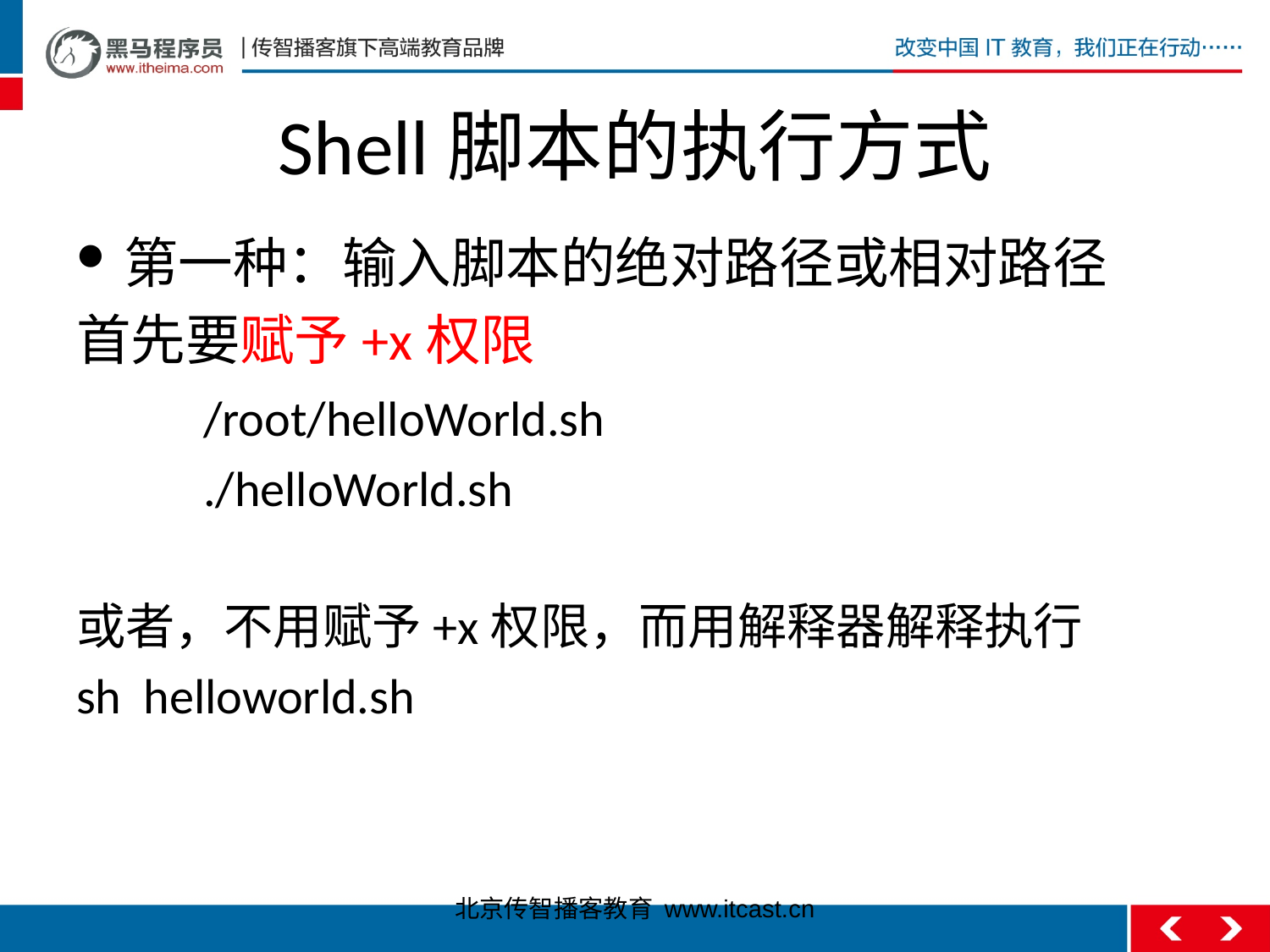

# Shell脚本的执行方式
第一种：输入脚本的绝对路径或相对路径
首先要赋予+x权限
	/root/helloWorld.sh
	./helloWorld.sh

或者，不用赋予+x权限，而用解释器解释执行
sh  helloworld.sh
北京传智播客教育 www.itcast.cn